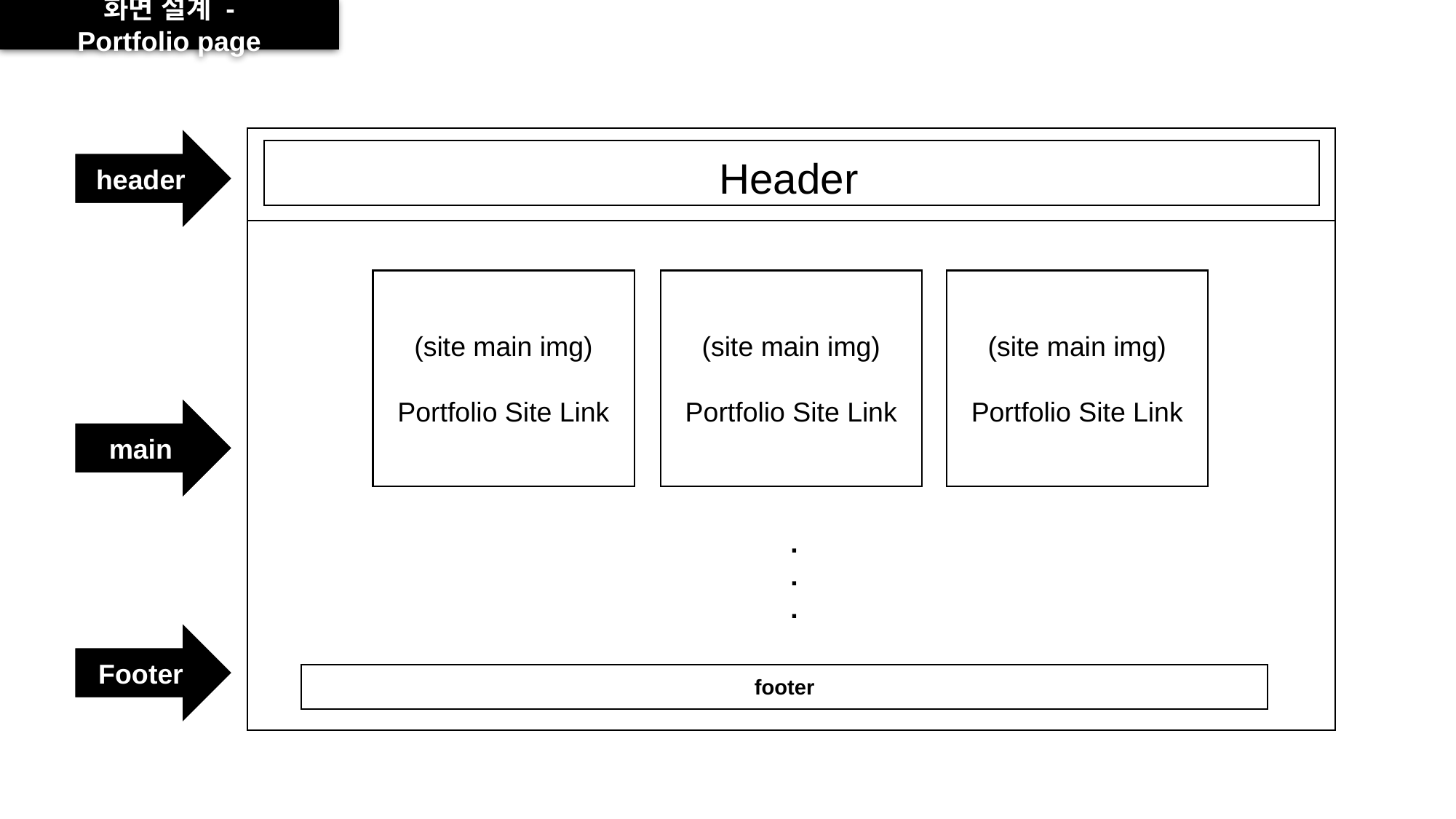

화면 설계 - Portfolio page
header

g
Header

(site main img)

Portfolio Site Link
(site main img)

Portfolio Site Link
(site main img)

Portfolio Site Link
main
.
.
.
Footer
footer